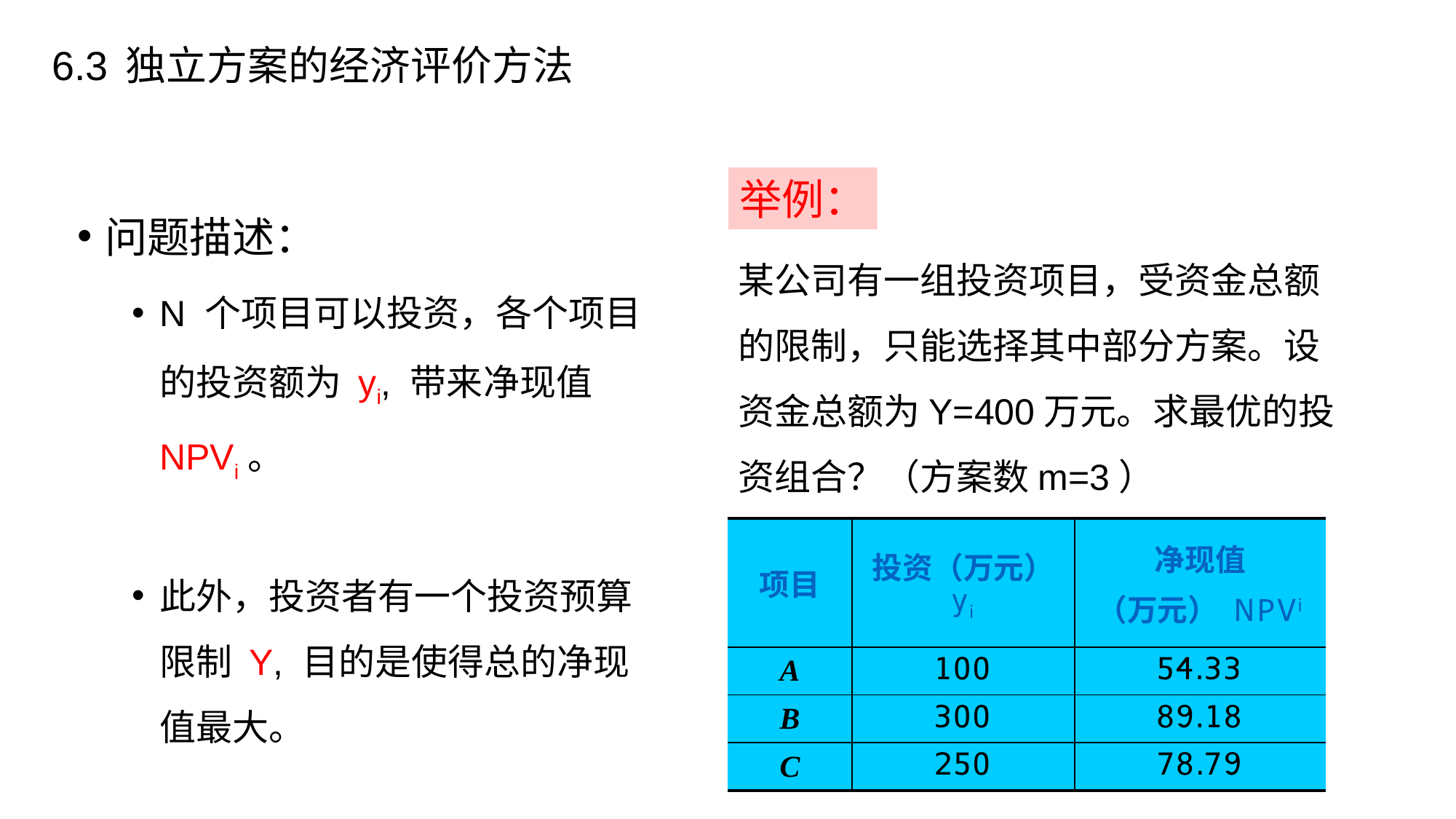

# 6.3 独立方案的经济评价方法
举例：
问题描述：
N 个项目可以投资，各个项目的投资额为 yi, 带来净现值NPVi。

此外，投资者有一个投资预算限制 Y, 目的是使得总的净现值最大。
某公司有一组投资项目，受资金总额的限制，只能选择其中部分方案。设资金总额为Y=400万元。求最优的投资组合？（方案数m=3）
| 项目 | 投资（万元） yi | 净现值 （万元） NPVi |
| --- | --- | --- |
| A | 100 | 54.33 |
| B | 300 | 89.18 |
| C | 250 | 78.79 |
3